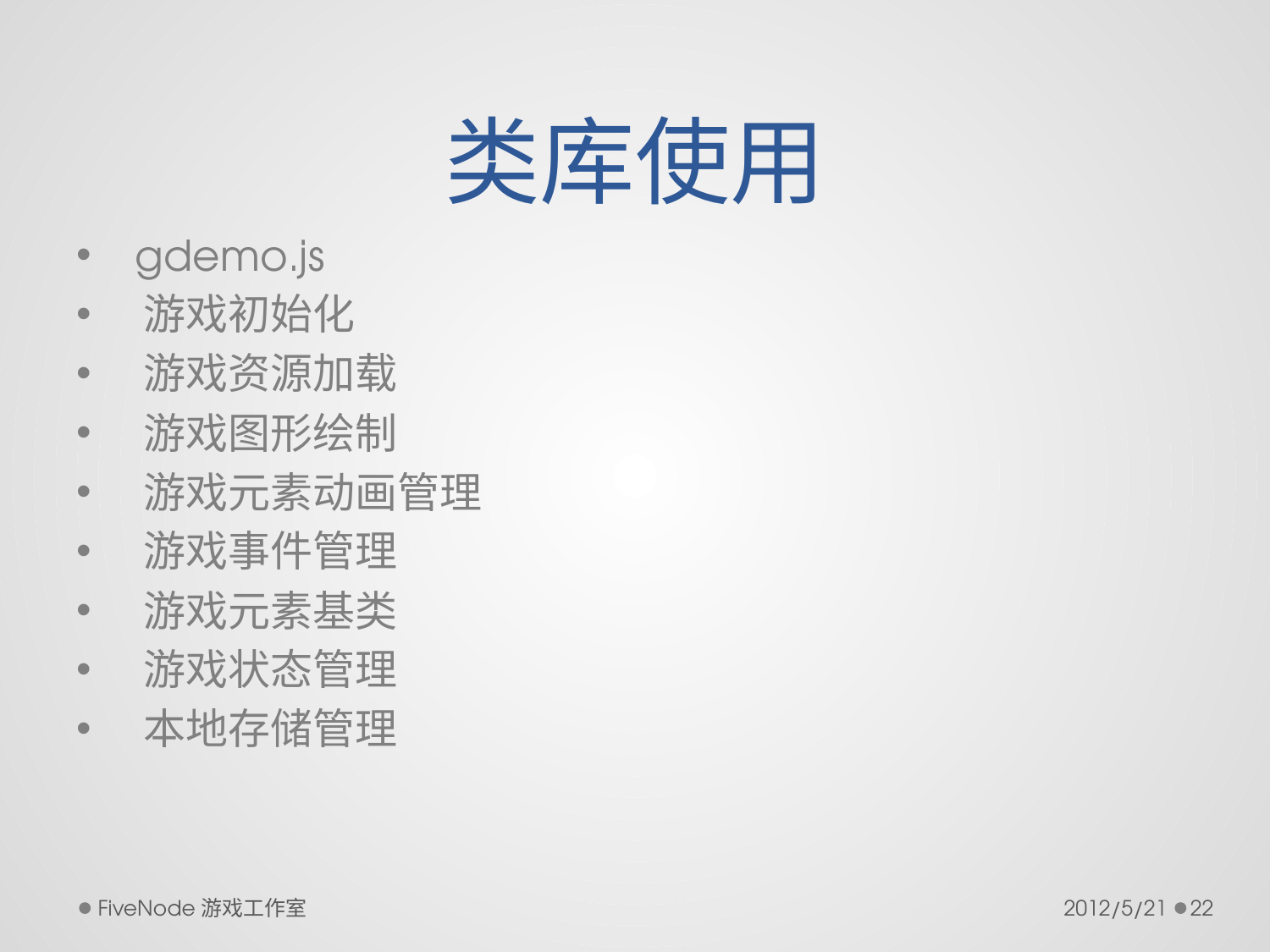

# 类库使用
 gdemo.js
 游戏初始化
 游戏资源加载
 游戏图形绘制
 游戏元素动画管理
 游戏事件管理
 游戏元素基类
 游戏状态管理
 本地存储管理
FiveNode游戏工作室
2012/5/21
22